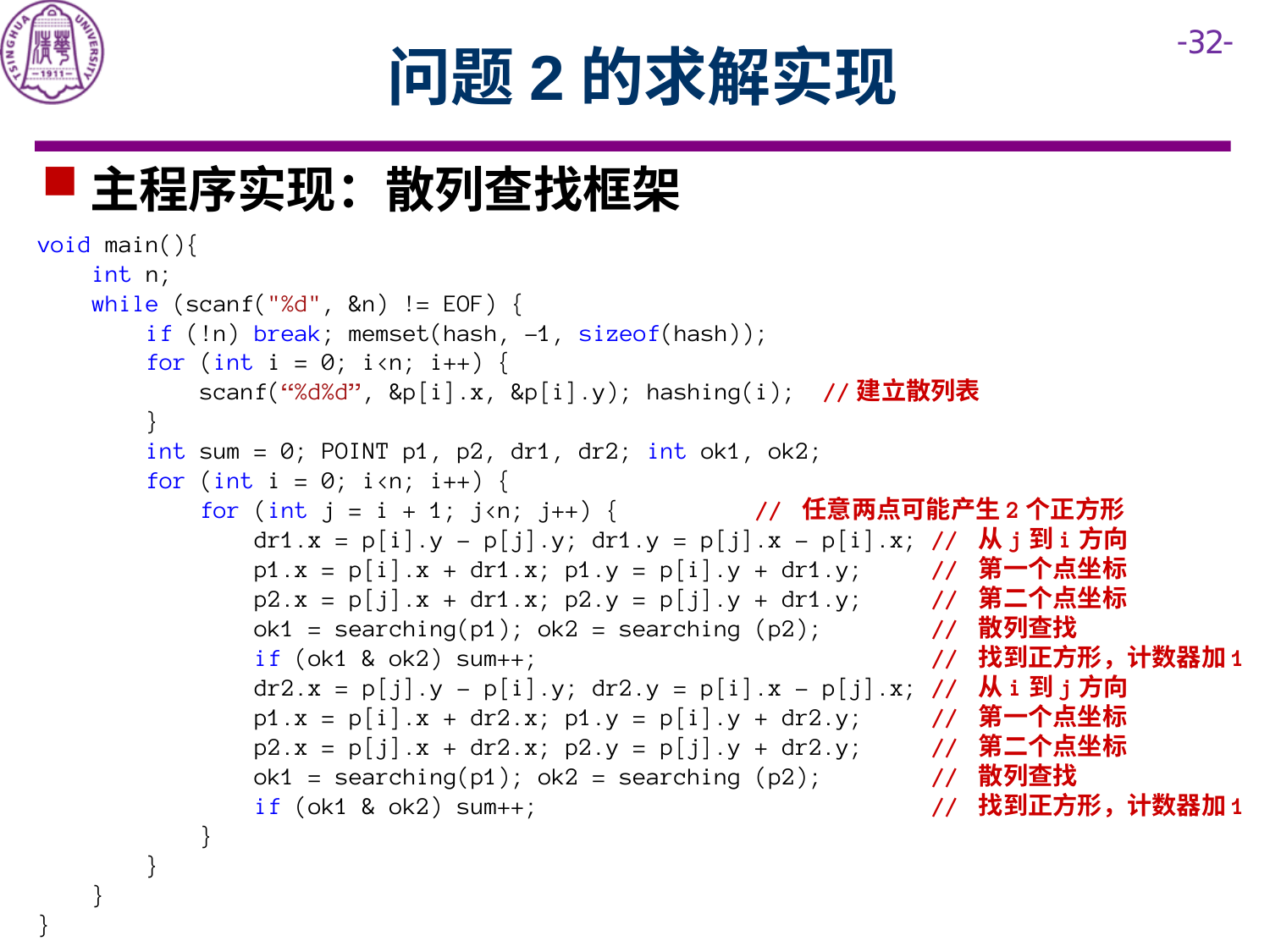

# 问题2的求解实现
主程序实现：散列查找框架
void main(){
    int n;
    while (scanf("%d", &n) != EOF) {
        if (!n) break; memset(hash, -1, sizeof(hash));
        for (int i = 0; i<n; i++) {
            scanf(“%d%d”, &p[i].x, &p[i].y); hashing(i);  //建立散列表
        }
        int sum = 0; POINT p1, p2, dr1, dr2; int ok1, ok2;
        for (int i = 0; i<n; i++) {
            for (int j = i + 1; j<n; j++) {          // 任意两点可能产生2个正方形
                dr1.x = p[i].y - p[j].y; dr1.y = p[j].x - p[i].x; // 从j到i方向
                p1.x = p[i].x + dr1.x; p1.y = p[i].y + dr1.y;     // 第一个点坐标
                p2.x = p[j].x + dr1.x; p2.y = p[j].y + dr1.y;     // 第二个点坐标
                ok1 = searching(p1); ok2 = searching (p2);        // 散列查找
                if (ok1 & ok2) sum++;                             // 找到正方形，计数器加1
                dr2.x = p[j].y - p[i].y; dr2.y = p[i].x - p[j].x; // 从i到j方向
                p1.x = p[i].x + dr2.x; p1.y = p[i].y + dr2.y;     // 第一个点坐标
                p2.x = p[j].x + dr2.x; p2.y = p[j].y + dr2.y;     // 第二个点坐标
                ok1 = searching(p1); ok2 = searching (p2);        // 散列查找
                if (ok1 & ok2) sum++;                             // 找到正方形，计数器加1
            }
        }
    }
}